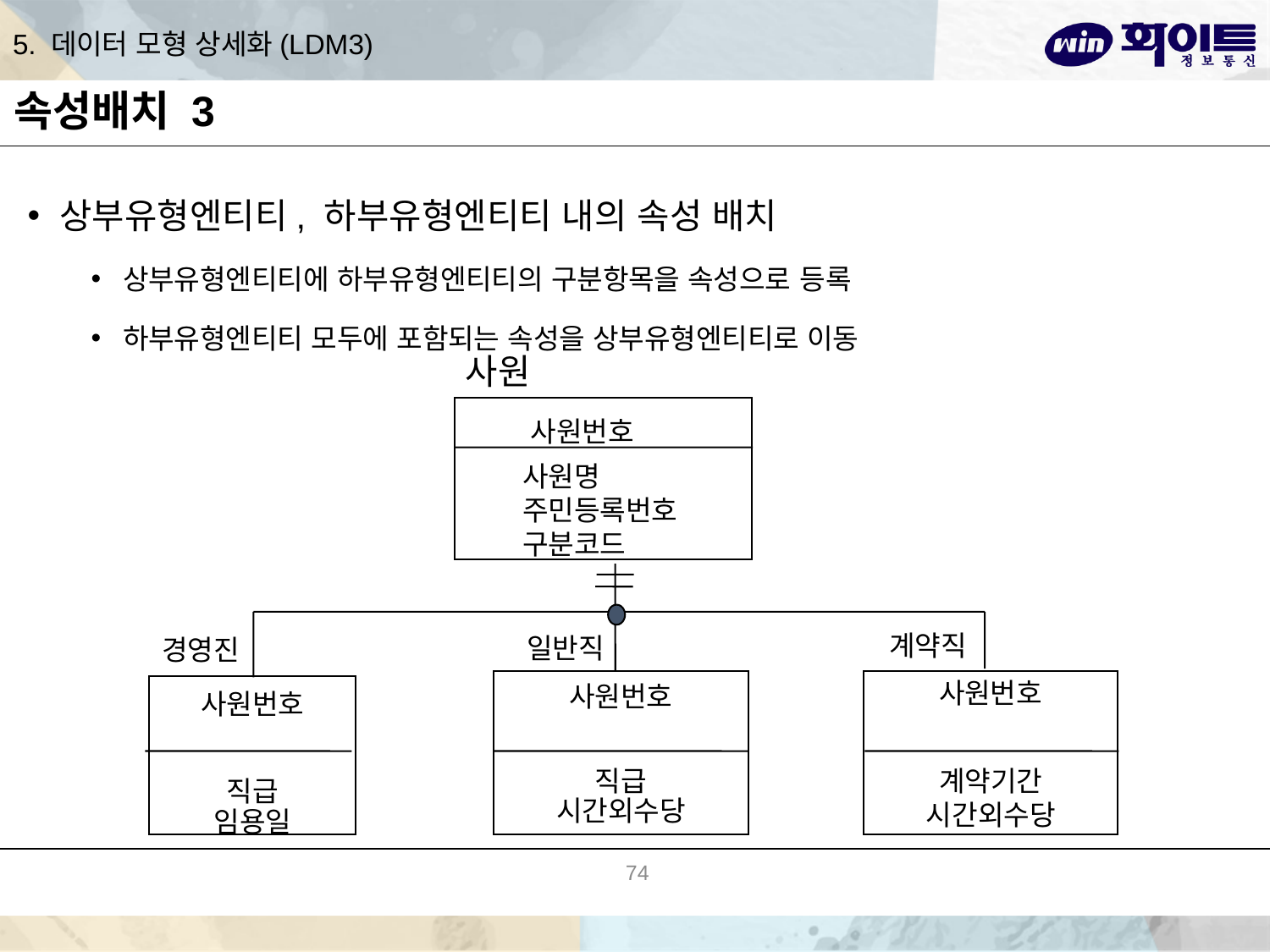

# 5. 데이터 모형 상세화(LDM3)
속성배치 3
상부유형엔티티, 하부유형엔티티 내의 속성 배치
상부유형엔티티에 하부유형엔티티의 구분항목을 속성으로 등록
하부유형엔티티 모두에 포함되는 속성을 상부유형엔티티로 이동
사원

사원번호

사원명
주민등록번호
구분코드

계약직
일반직
경영진
사원번호

직급
시간외수당
사원번호

계약기간
시간외수당
사원번호

직급
임용일

74